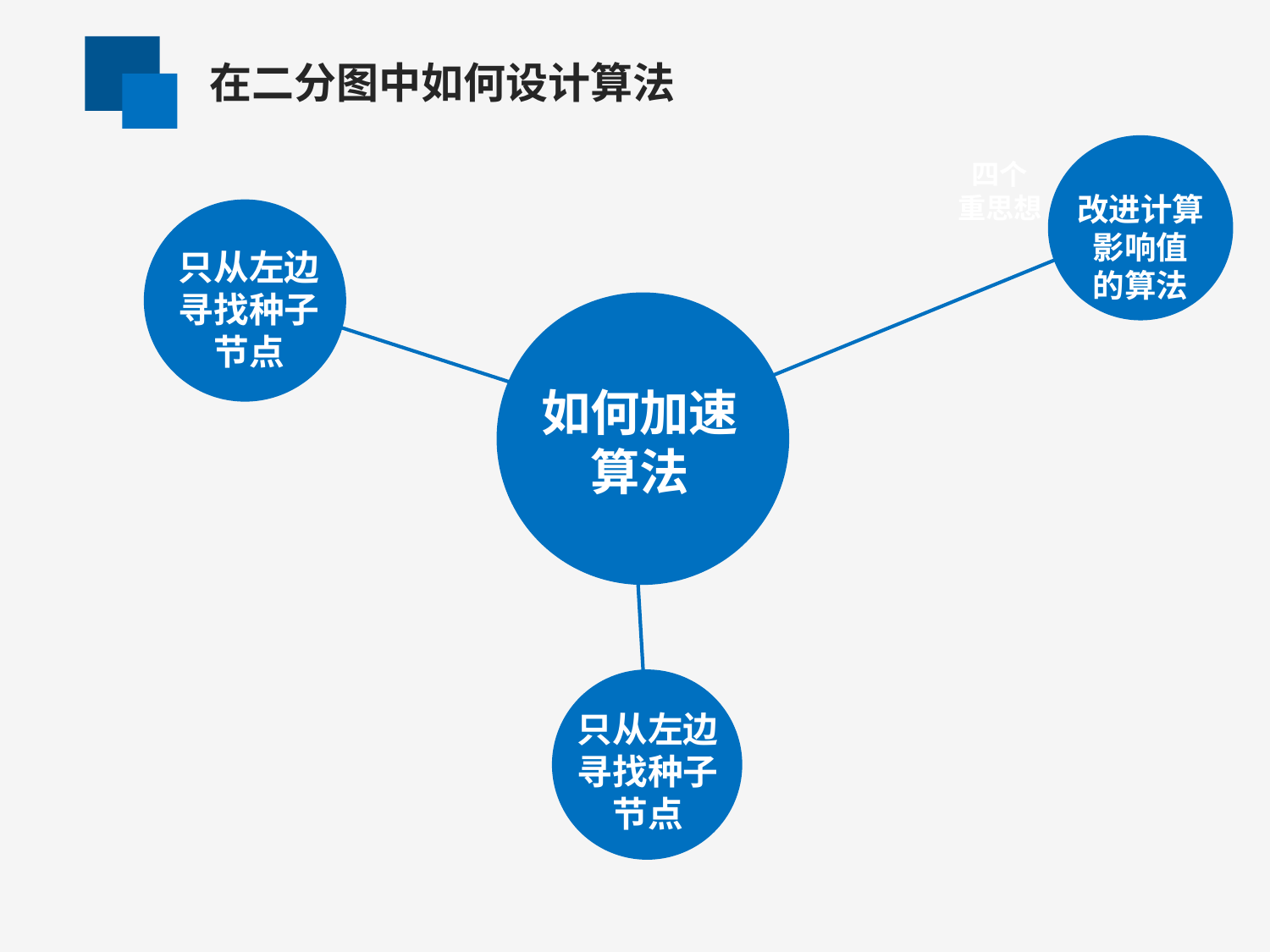

在二分图中如何设计算法

改进计算
影响值
的算法
四个
重思想

只从左边
寻找种子
节点

如何加速
算法

只从左边
寻找种子
节点